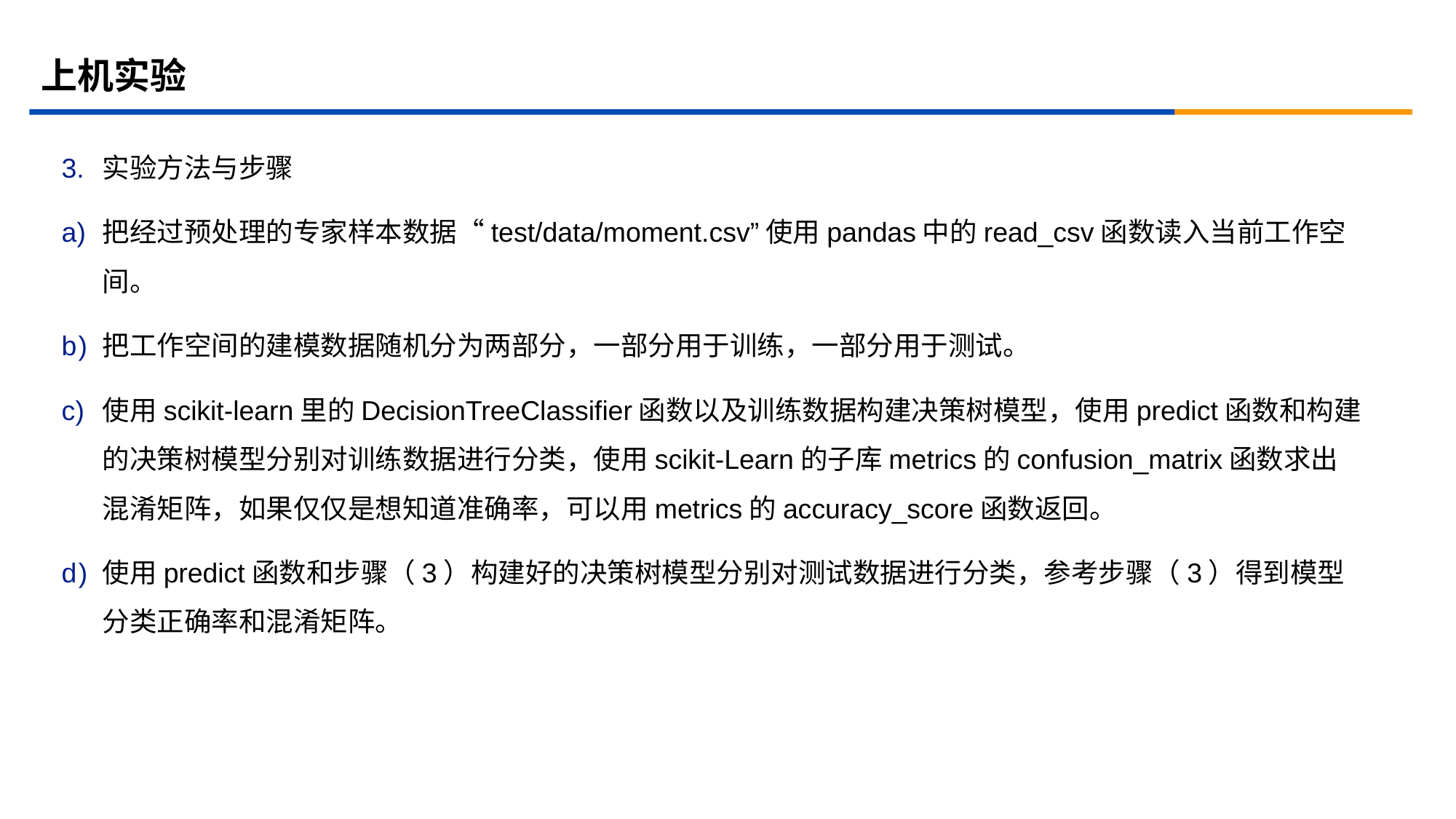

# 上机实验
实验方法与步骤
把经过预处理的专家样本数据“test/data/moment.csv”使用pandas中的read_csv函数读入当前工作空间。
把工作空间的建模数据随机分为两部分，一部分用于训练，一部分用于测试。
使用scikit-learn里的DecisionTreeClassifier函数以及训练数据构建决策树模型，使用predict函数和构建的决策树模型分别对训练数据进行分类，使用scikit-Learn的子库metrics的confusion_matrix函数求出混淆矩阵，如果仅仅是想知道准确率，可以用metrics的accuracy_score函数返回。
使用predict函数和步骤（3）构建好的决策树模型分别对测试数据进行分类，参考步骤（3）得到模型分类正确率和混淆矩阵。